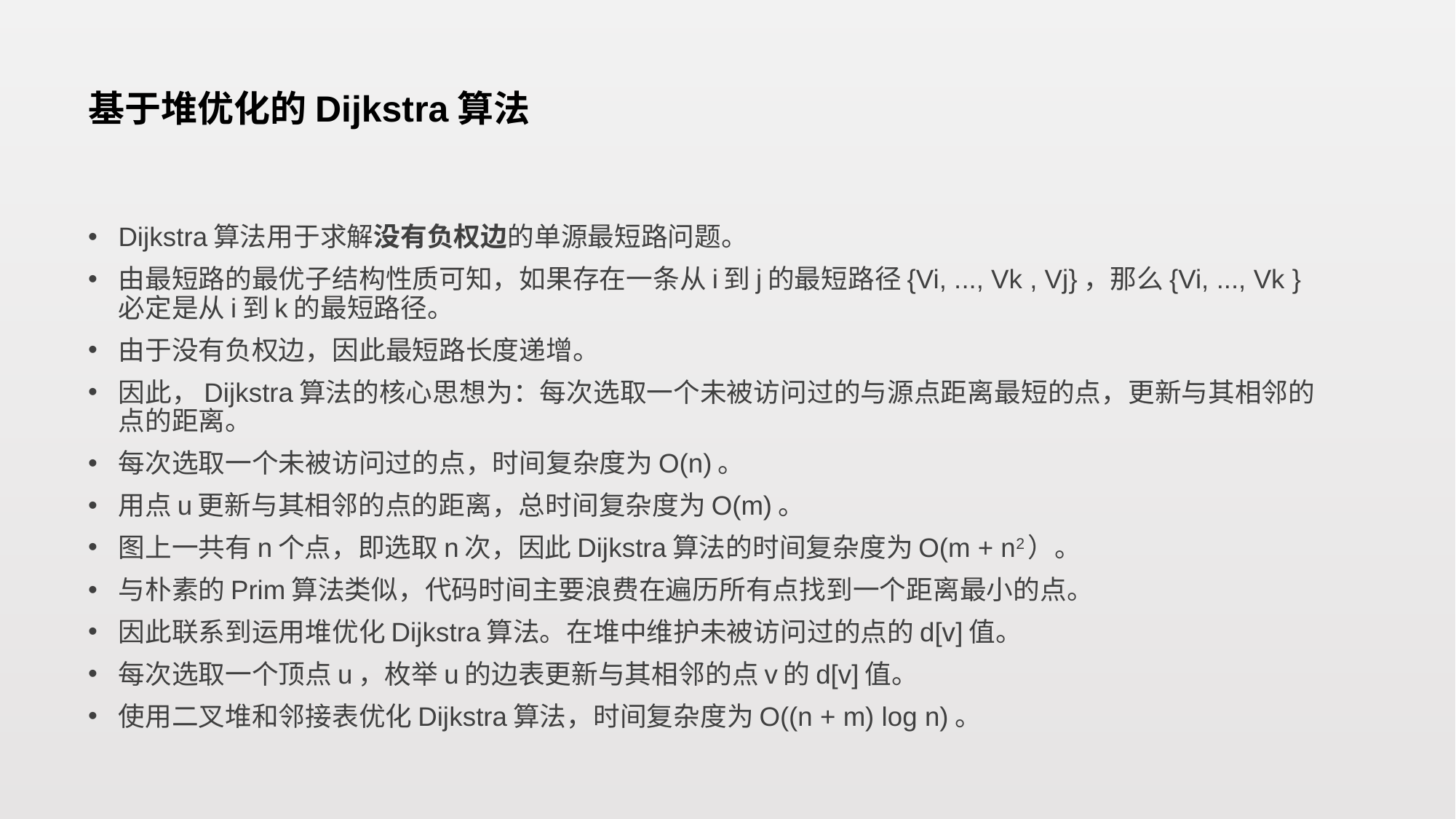

# 基于堆优化的Dijkstra算法
Dijkstra算法用于求解没有负权边的单源最短路问题。
由最短路的最优子结构性质可知，如果存在一条从i到j的最短路径{Vi, ..., Vk , Vj}，那么{Vi, ..., Vk }必定是从i到k的最短路径。
由于没有负权边，因此最短路长度递增。
因此，Dijkstra算法的核心思想为：每次选取一个未被访问过的与源点距离最短的点，更新与其相邻的点的距离。
每次选取一个未被访问过的点，时间复杂度为O(n)。
用点u更新与其相邻的点的距离，总时间复杂度为O(m)。
图上一共有n个点，即选取n次，因此Dijkstra算法的时间复杂度为O(m + n2）。
与朴素的Prim算法类似，代码时间主要浪费在遍历所有点找到一个距离最小的点。
因此联系到运用堆优化Dijkstra算法。在堆中维护未被访问过的点的d[v]值。
每次选取一个顶点u，枚举u的边表更新与其相邻的点v的d[v]值。
使用二叉堆和邻接表优化Dijkstra算法，时间复杂度为O((n + m) log n)。